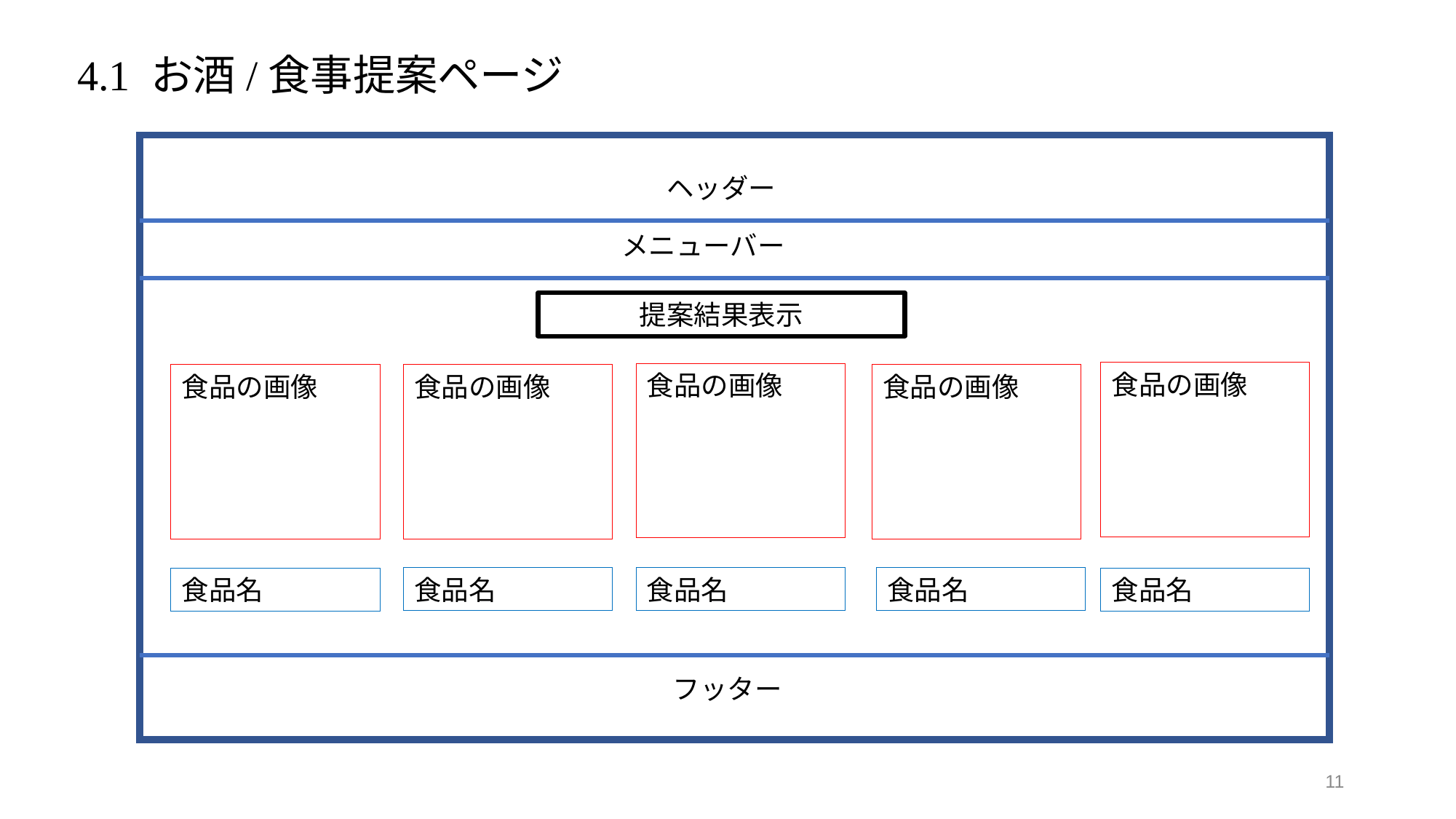

4.1 お酒/食事提案ページ

ヘッダー
メニューバー
提案結果表示
食品の画像

食品の画像

食品の画像

食品の画像

食品の画像

食品名
食品名
食品名
食品名
食品名
フッター
11